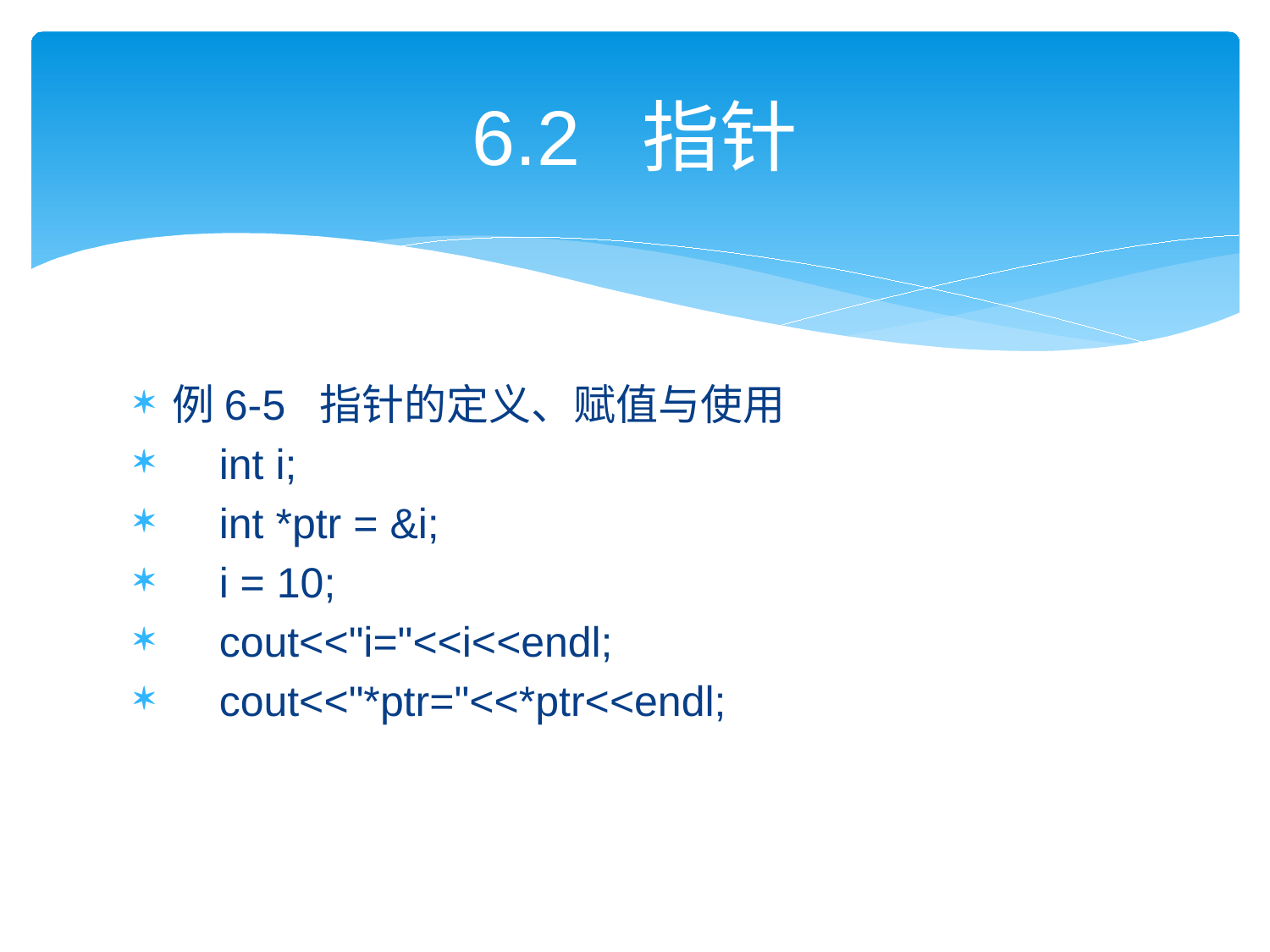

# 6.2  指针
例6-5  指针的定义、赋值与使用
    int i;
    int *ptr = &i;
    i = 10;
    cout<<"i="<<i<<endl;
    cout<<"*ptr="<<*ptr<<endl;